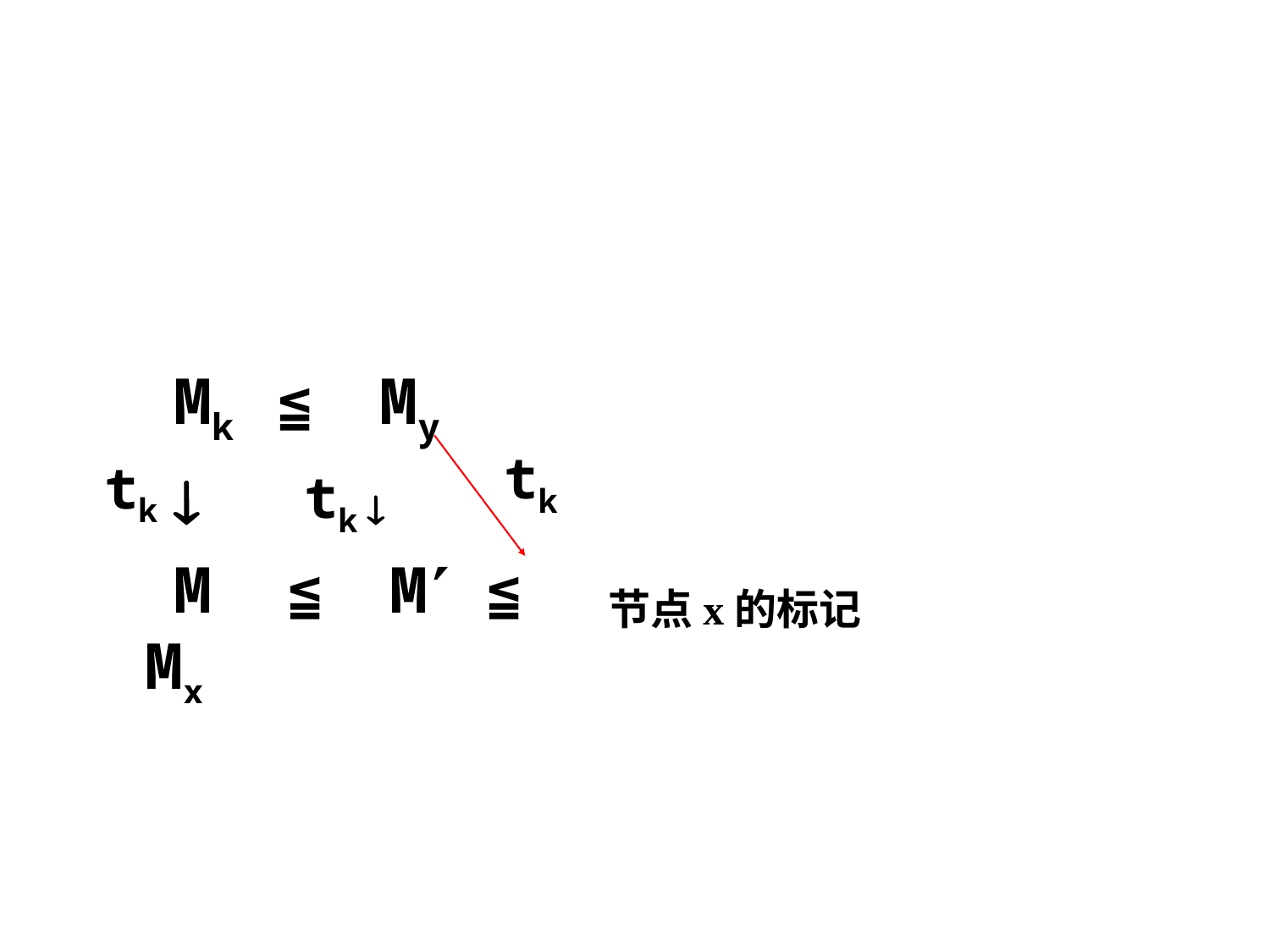

#

  Mk  ≦  My
  ↓
  M  ≦  M′ ≦ Mx

tk
tk
tk
↓
节点x的标记